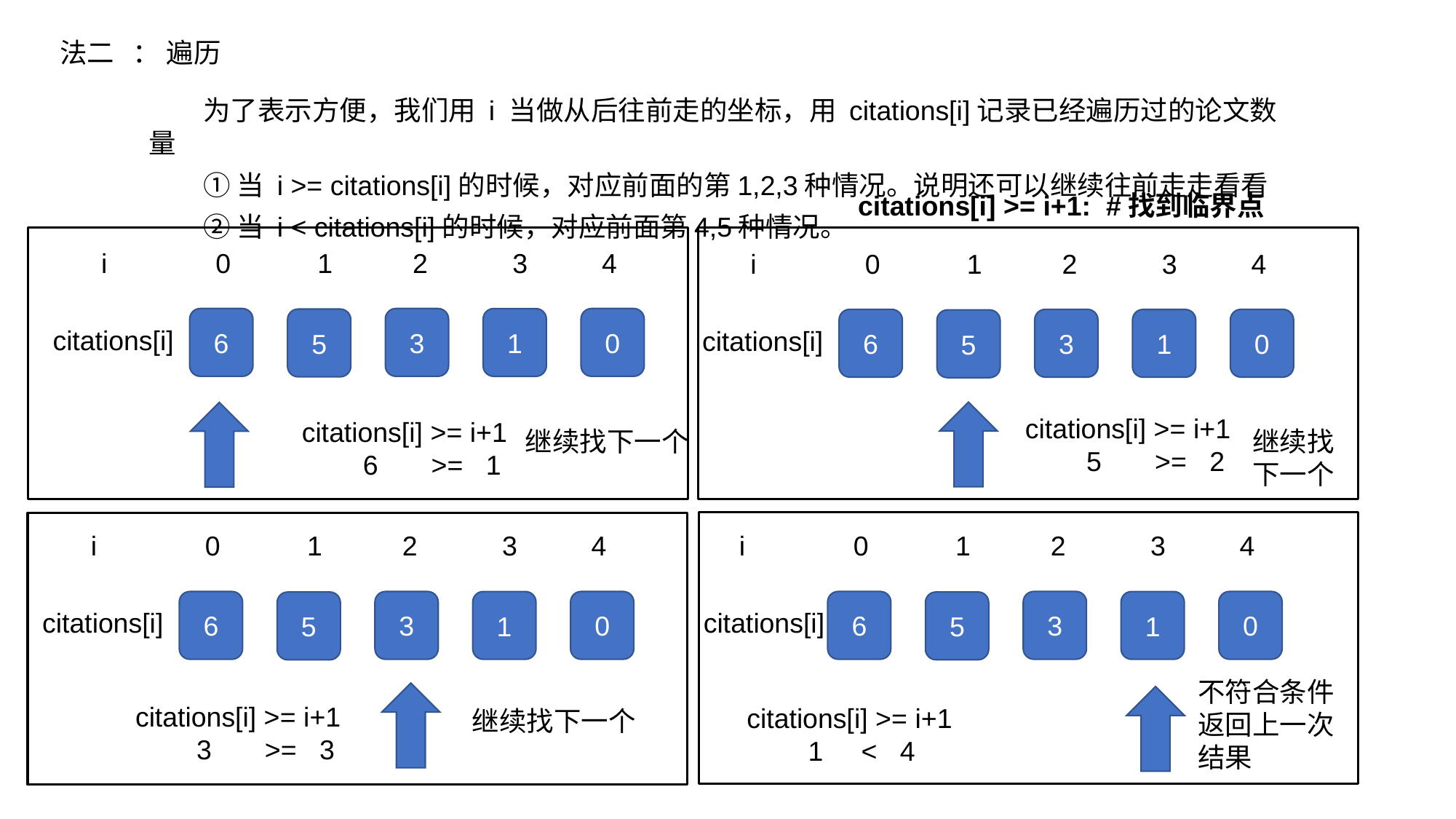

法二   ： 遍历
为了表示方便，我们用 i 当做从后往前走的坐标，用 citations[i]记录已经遍历过的论文数量
①当 i >= citations[i]的时候，对应前面的第1,2,3种情况。说明还可以继续往前走走看看
②当 i < citations[i]的时候，对应前面第4,5种情况。
citations[i] >= i+1:  #找到临界点

i
1
2
3
4
0
i
1
2
3
4
0
0
6
3
1
5
0
6
3
1
5
citations[i]
citations[i]

citations[i] >= i+1
        5       >=   2
citations[i] >= i+1
        6       >=   1
继续找下一个
继续找下一个

i
1
2
3
4
i
1
2
3
4
0
0
0
6
3
0
6
3
1
1
5
5
citations[i]
citations[i]
不符合条件返回上一次结果

citations[i] >= i+1
        3       >=   3
citations[i] >= i+1
        1     <   4
继续找下一个